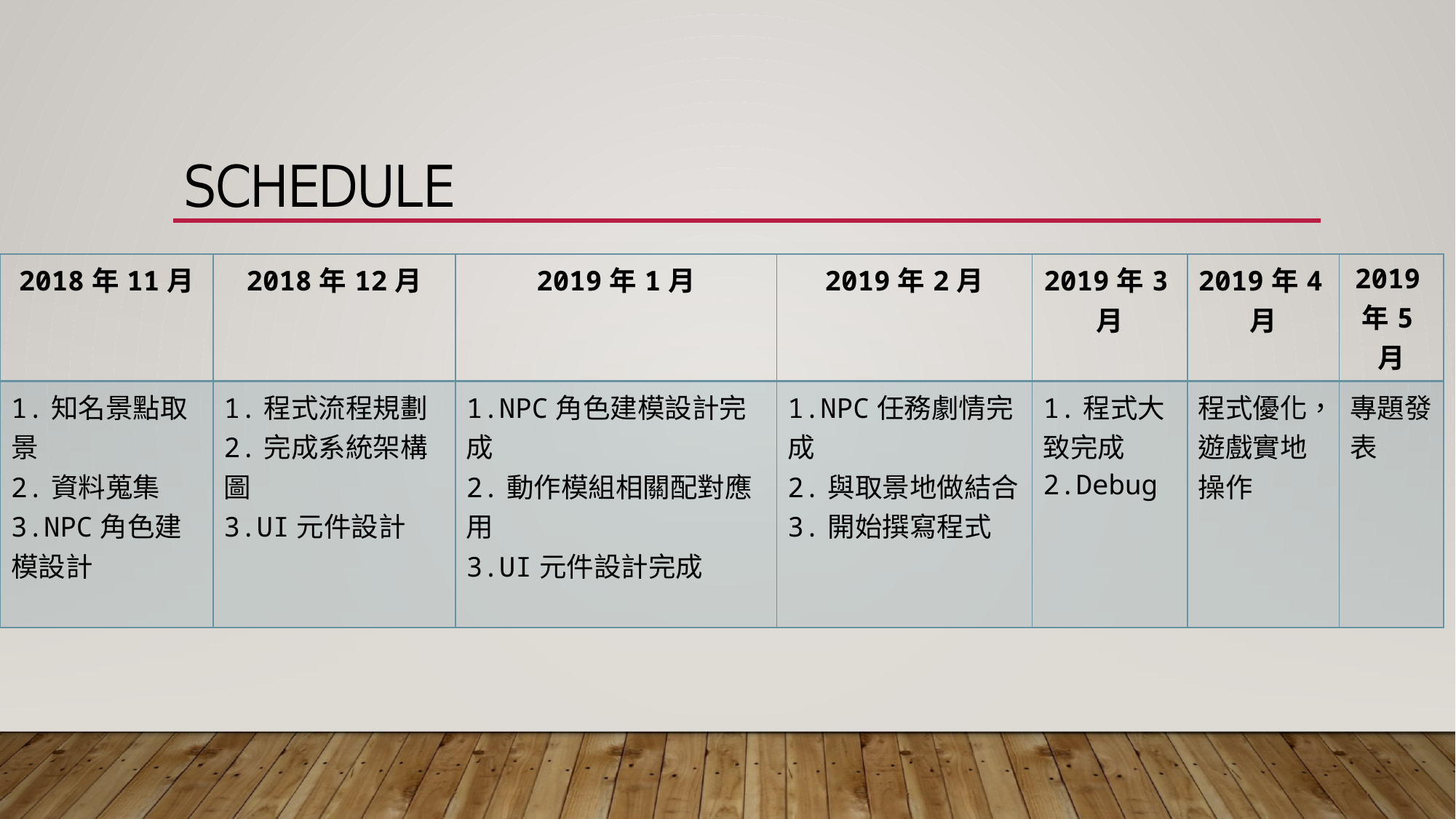

# Schedule
| 2018年11月 | 2018年12月 | 2019年1月 | 2019年2月 | 2019年3月 | 2019年4月 | 2019年5月 |
| --- | --- | --- | --- | --- | --- | --- |
| 1.知名景點取景 2.資料蒐集 3.NPC角色建模設計 | 1.程式流程規劃 2.完成系統架構圖 3.UI元件設計 | 1.NPC角色建模設計完成 2.動作模組相關配對應用 3.UI元件設計完成 | 1.NPC任務劇情完成 2.與取景地做結合 3.開始撰寫程式 | 1.程式大致完成 2.Debug | 程式優化，遊戲實地操作 | 專題發表 |